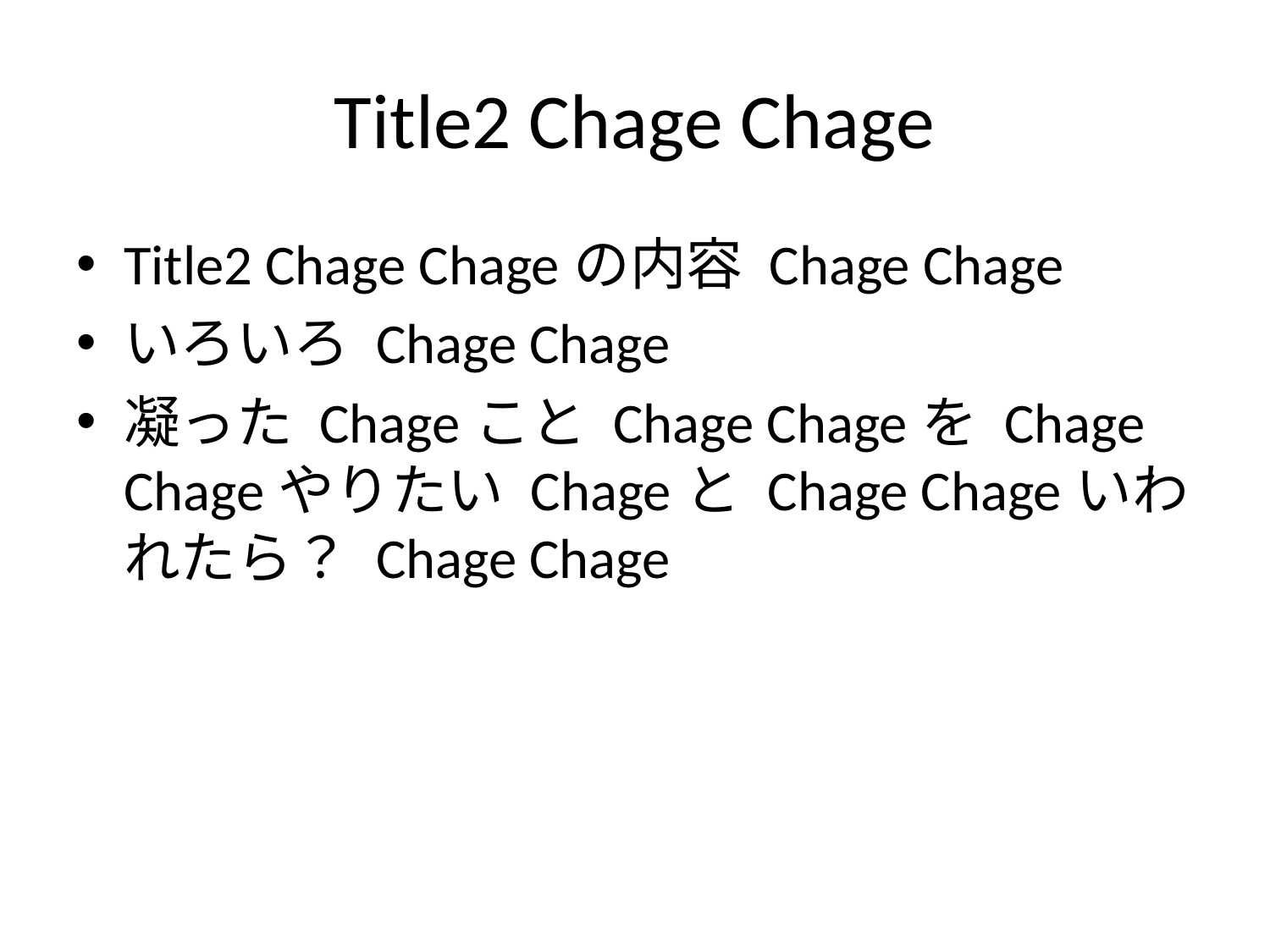

# Title2 Chage Chage
Title2 Chage Chageの内容 Chage Chage
いろいろ Chage Chage
凝った Chageこと Chage Chageを Chage Chageやりたい Chageと Chage Chageいわれたら？ Chage Chage